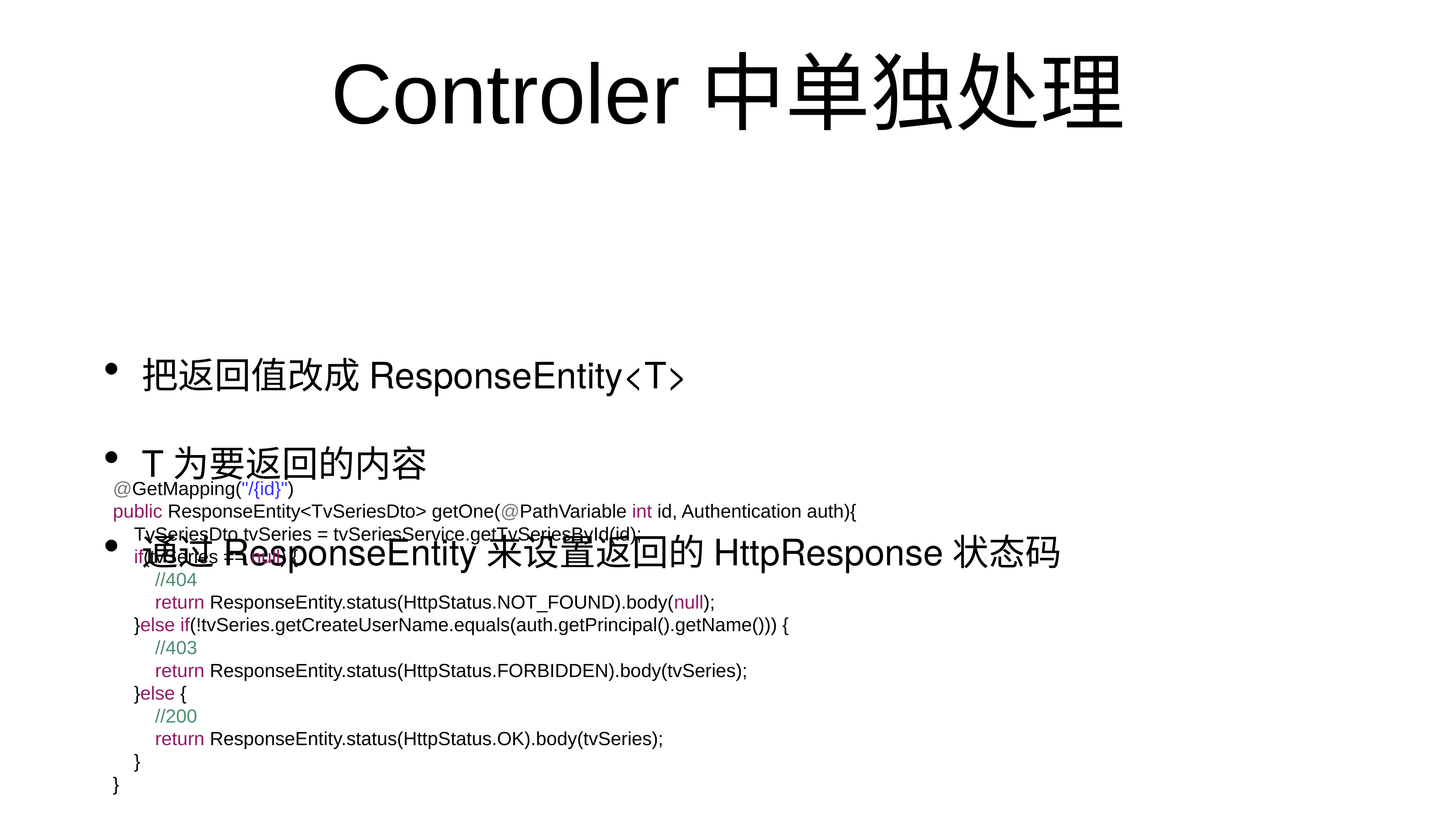

# Controler中单独处理
把返回值改成ResponseEntity<T>
T为要返回的内容
通过ResponseEntity来设置返回的HttpResponse状态码
    @GetMapping("/{id}")
    public ResponseEntity<TvSeriesDto> getOne(@PathVariable int id, Authentication auth){
        TvSeriesDto tvSeries = tvSeriesService.getTvSeriesById(id);
        if(tvSeries == null) {
            //404
            return ResponseEntity.status(HttpStatus.NOT_FOUND).body(null);
        }else if(!tvSeries.getCreateUserName.equals(auth.getPrincipal().getName())) {
            //403
            return ResponseEntity.status(HttpStatus.FORBIDDEN).body(tvSeries);
        }else {
            //200
            return ResponseEntity.status(HttpStatus.OK).body(tvSeries);
        }
    }